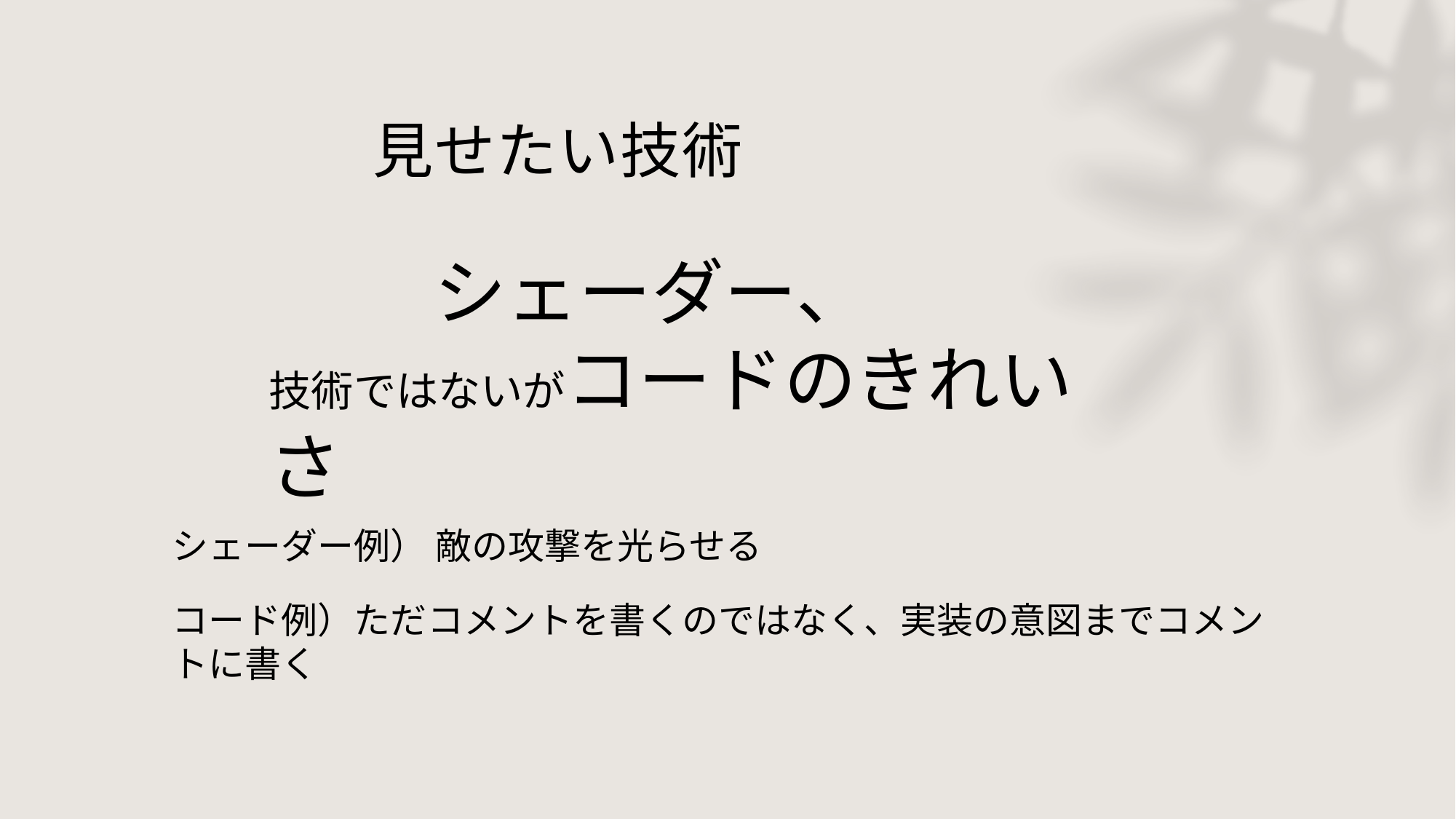

見せたい技術

         シェーダー、
技術ではないがコードのきれいさ

シェーダー例） 敵の攻撃を光らせる

コード例）ただコメントを書くのではなく、実装の意図までコメントに書く